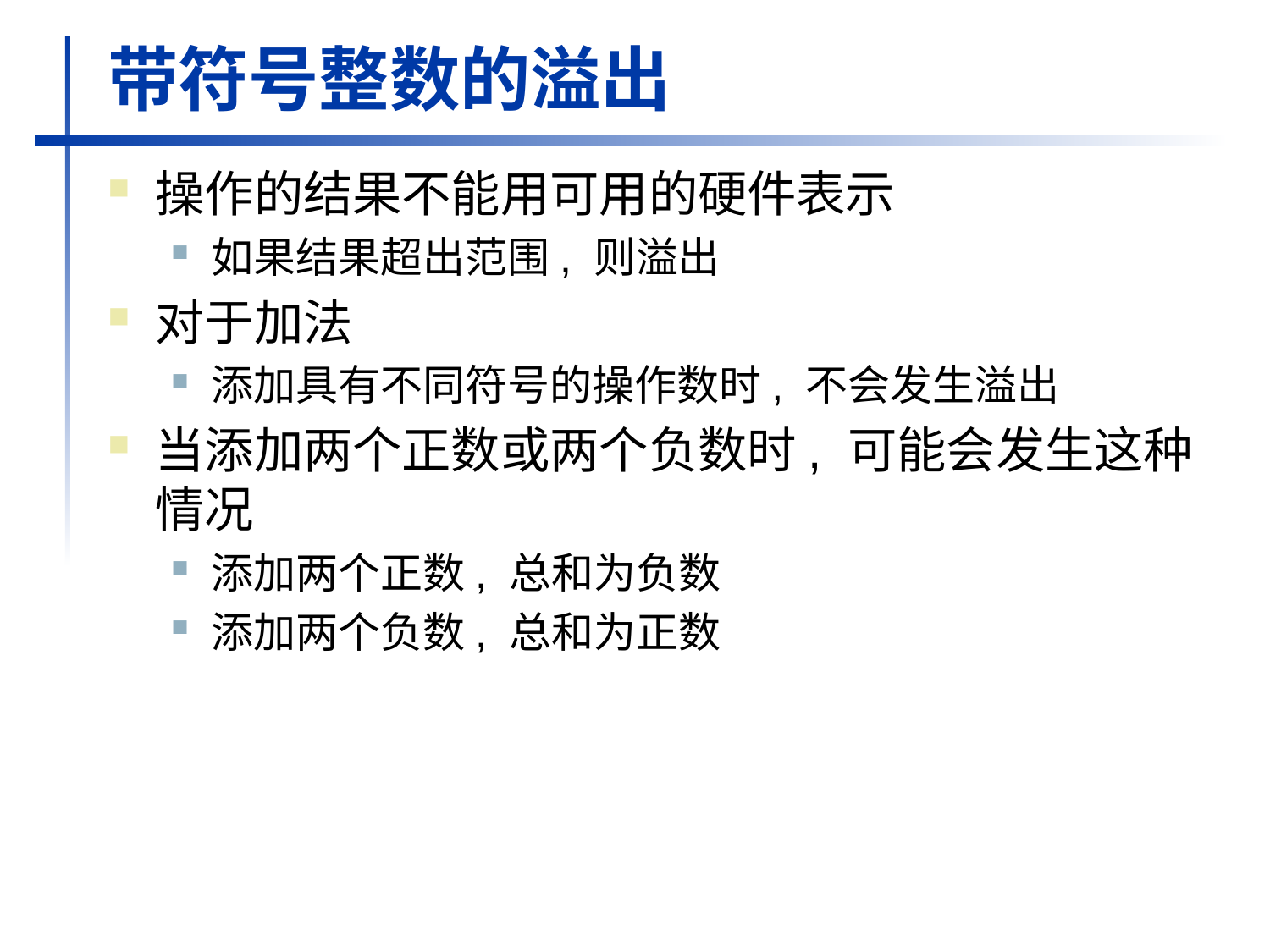

# 带符号整数的溢出
操作的结果不能用可用的硬件表示
如果结果超出范围, 则溢出
对于加法
添加具有不同符号的操作数时, 不会发生溢出
当添加两个正数或两个负数时, 可能会发生这种情况
添加两个正数, 总和为负数
添加两个负数, 总和为正数